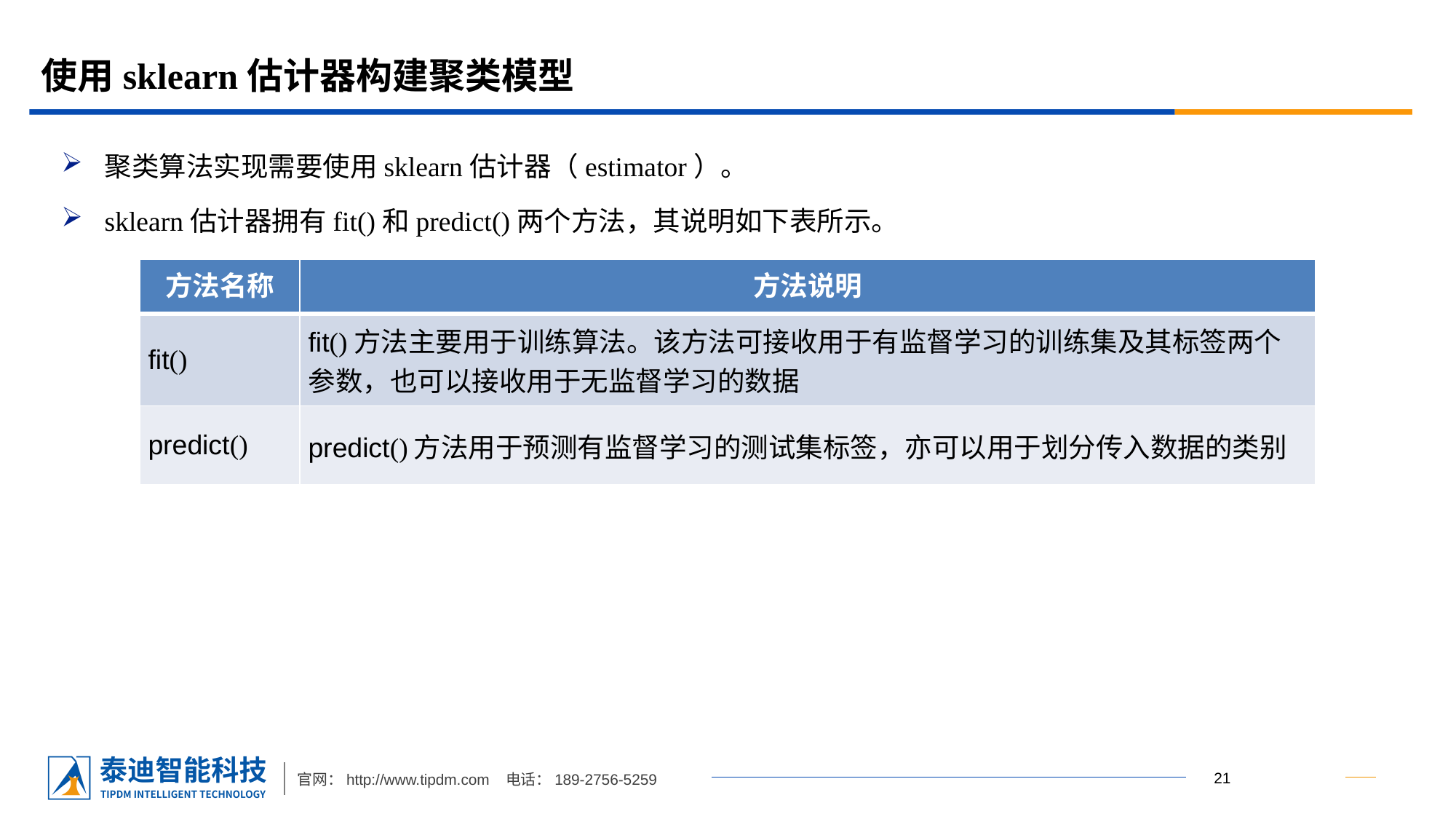

# 使用sklearn估计器构建聚类模型
聚类算法实现需要使用sklearn估计器（estimator）。
sklearn估计器拥有fit()和predict()两个方法，其说明如下表所示。

| 方法名称 | 方法说明 |
| --- | --- |
| fit() | fit()方法主要用于训练算法。该方法可接收用于有监督学习的训练集及其标签两个参数，也可以接收用于无监督学习的数据 |
| predict() | predict()方法用于预测有监督学习的测试集标签，亦可以用于划分传入数据的类别 |